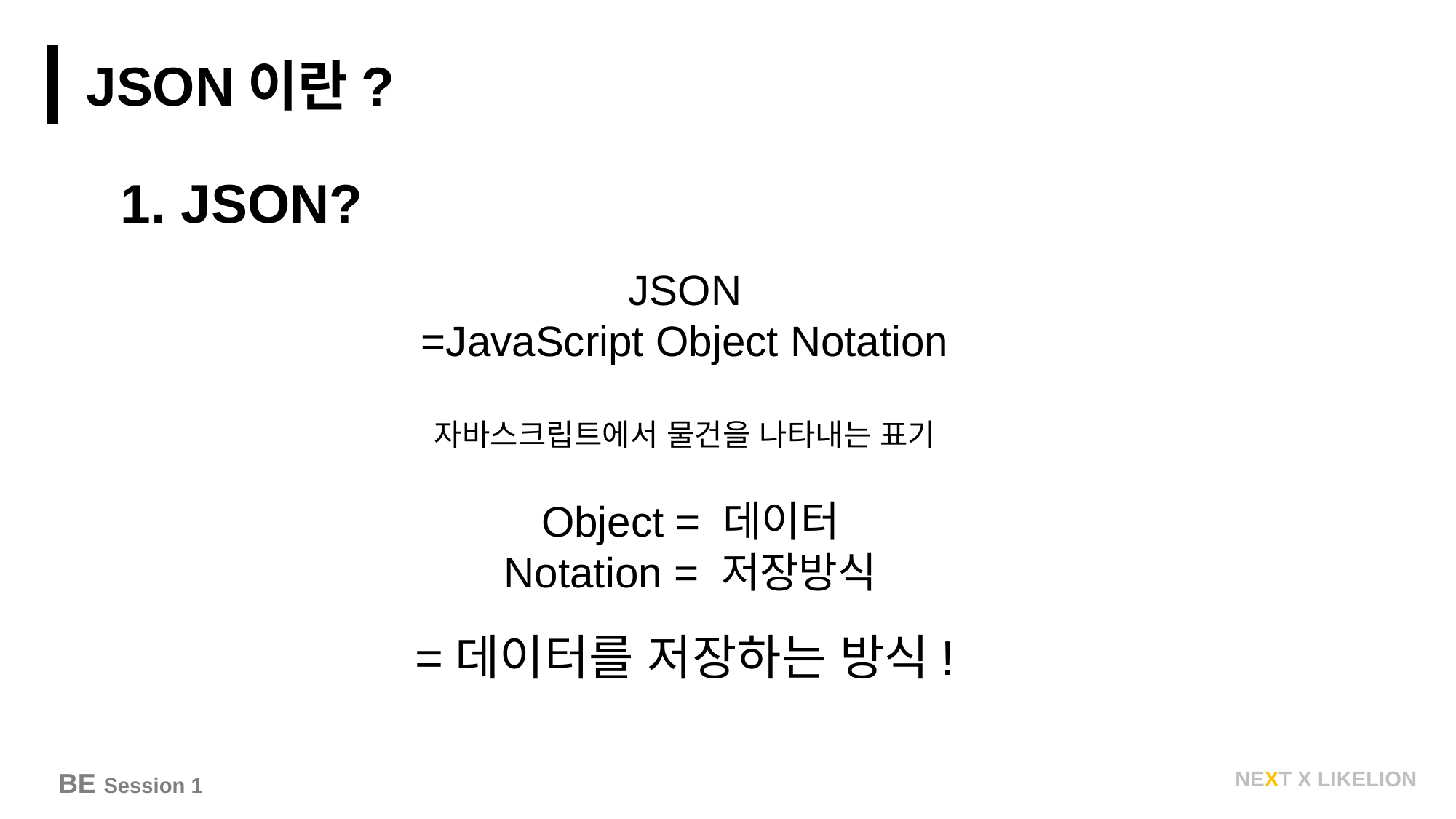

JSON이란?
1. JSON?
JSON
=JavaScript Object Notation

자바스크립트에서 물건을 나타내는 표기

Object = 데이터
Notation = 저장방식
=데이터를 저장하는 방식!
BE Session 1
NEXT X LIKELION